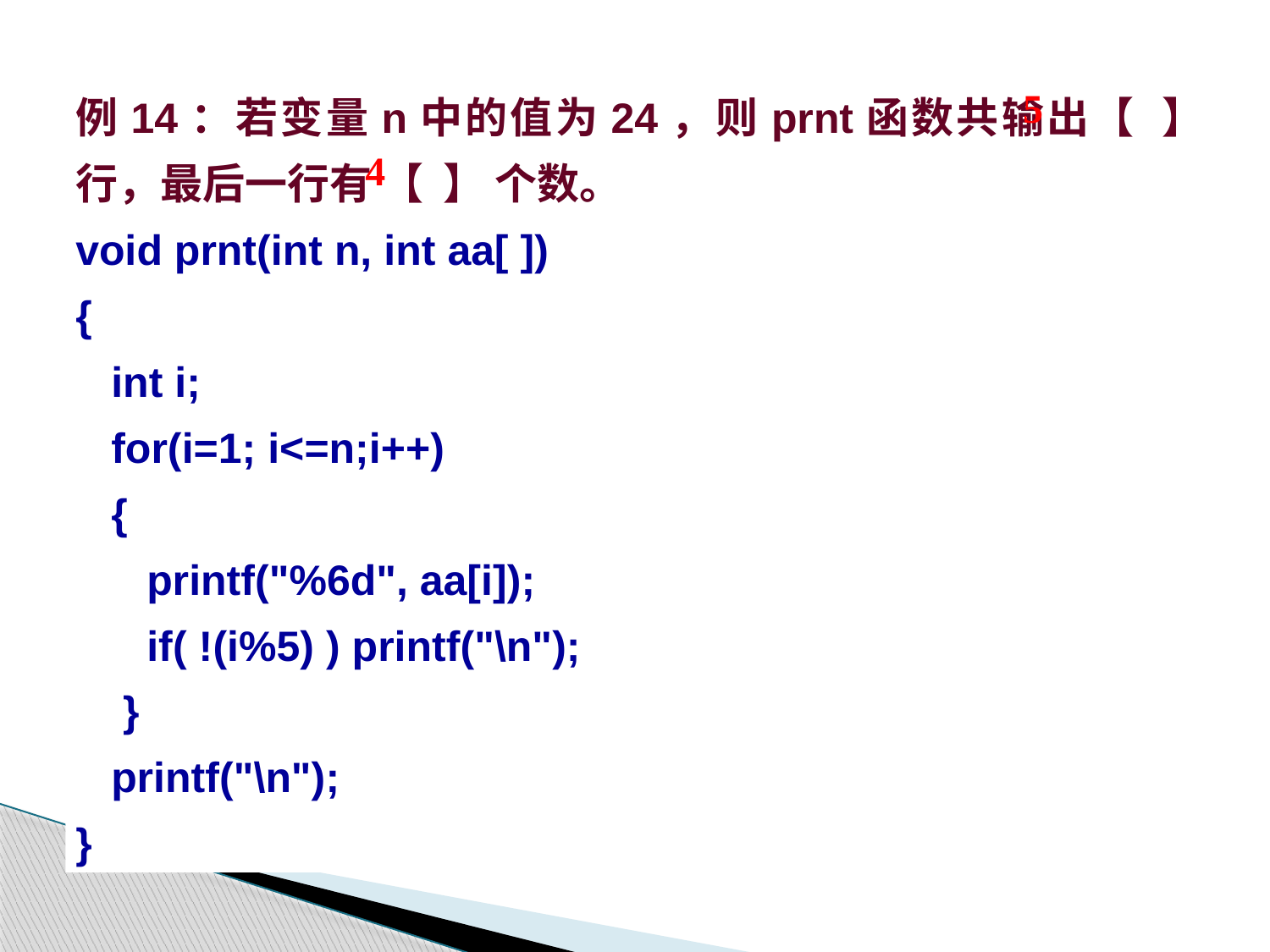

例14：若变量n中的值为24，则prnt函数共输出【  】 行，最后一行有 【  】 个数。
void prnt(int n, int aa[ ])
{
   int i;
   for(i=1; i<=n;i++)
   {
      printf("%6d", aa[i]);
      if( !(i%5) ) printf("\n");
    }
   printf("\n");
}
5
4